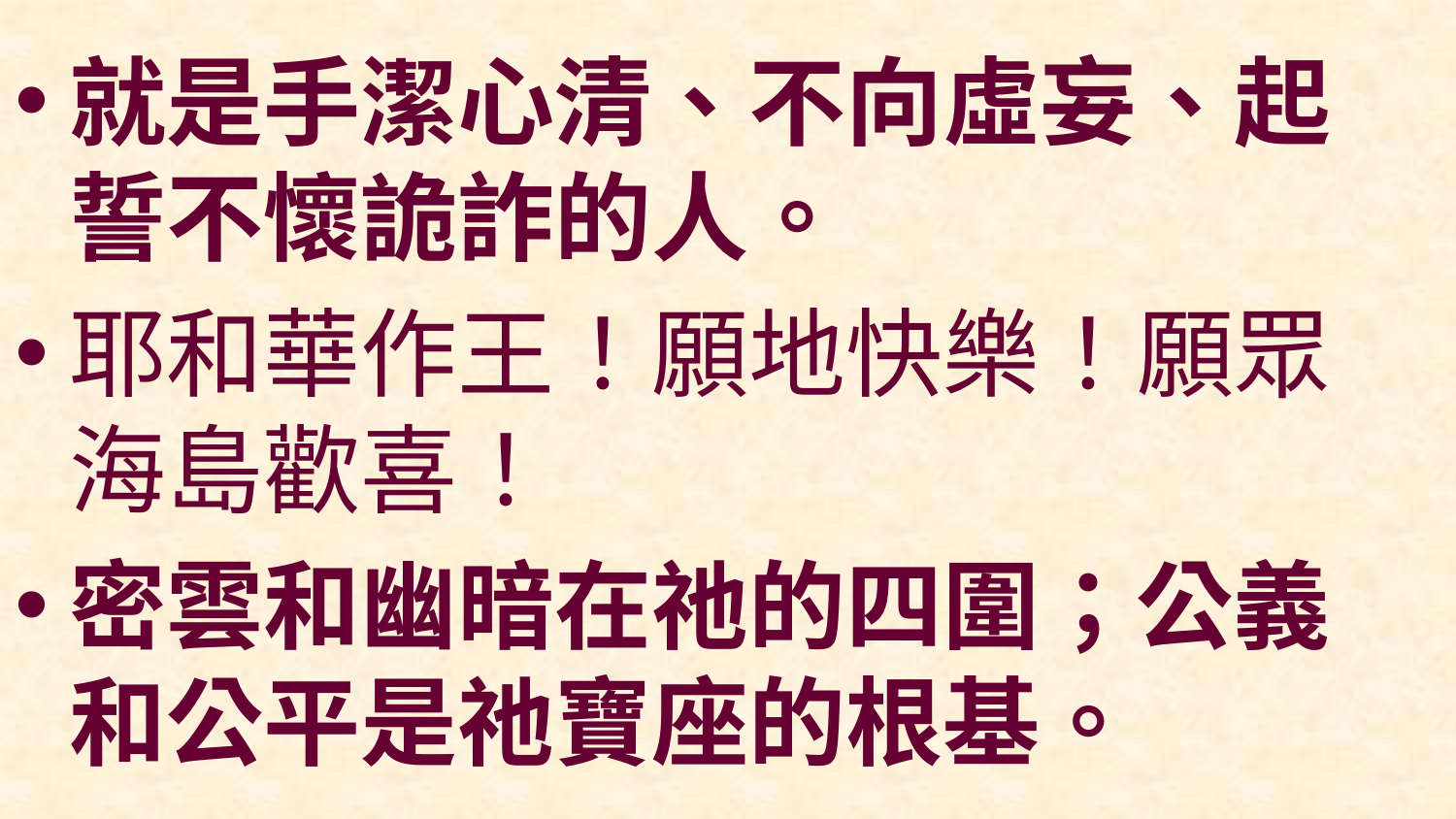

就是手潔心清、不向虛妄、起誓不懷詭詐的人。
耶和華作王！願地快樂！願眾海島歡喜！
密雲和幽暗在祂的四圍；公義和公平是祂寶座的根基。